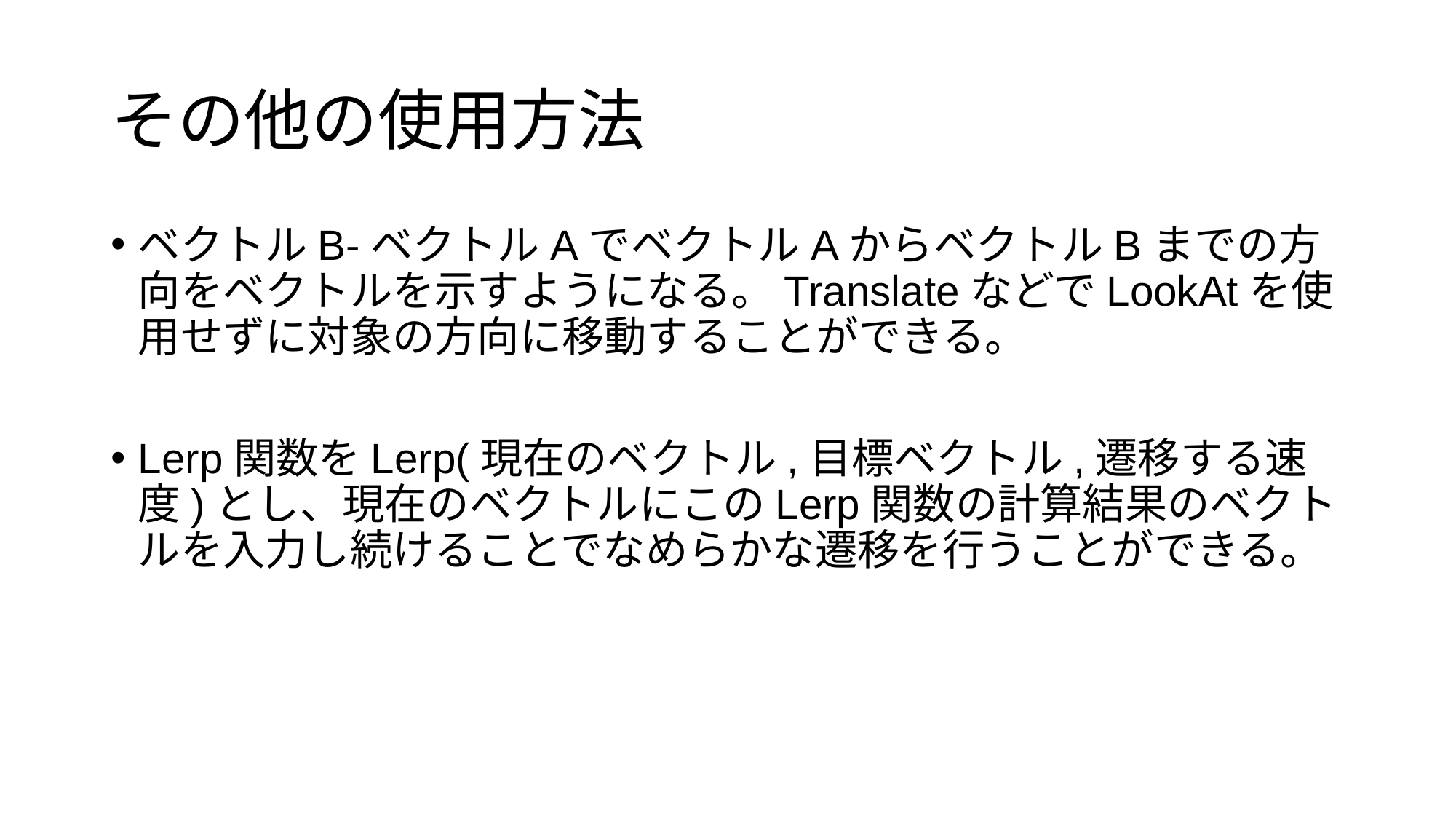

# その他の使用方法
ベクトルB-ベクトルAでベクトルAからベクトルBまでの方向をベクトルを示すようになる。TranslateなどでLookAtを使用せずに対象の方向に移動することができる。

Lerp関数をLerp(現在のベクトル,目標ベクトル,遷移する速度)とし、現在のベクトルにこのLerp関数の計算結果のベクトルを入力し続けることでなめらかな遷移を行うことができる。